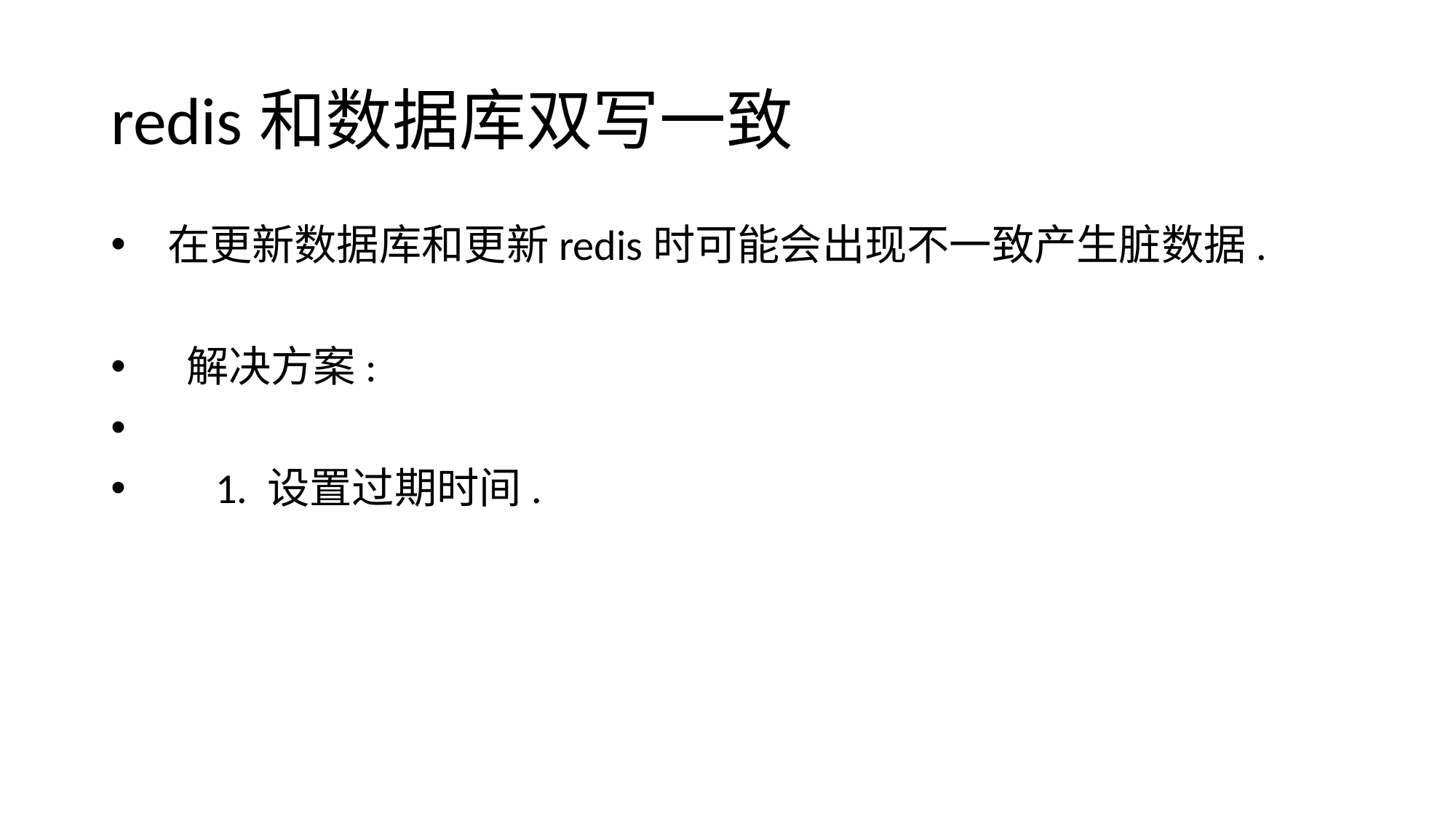

# redis和数据库双写一致
  在更新数据库和更新redis时可能会出现不一致产生脏数据.

    解决方案:

        1. 设置过期时间.